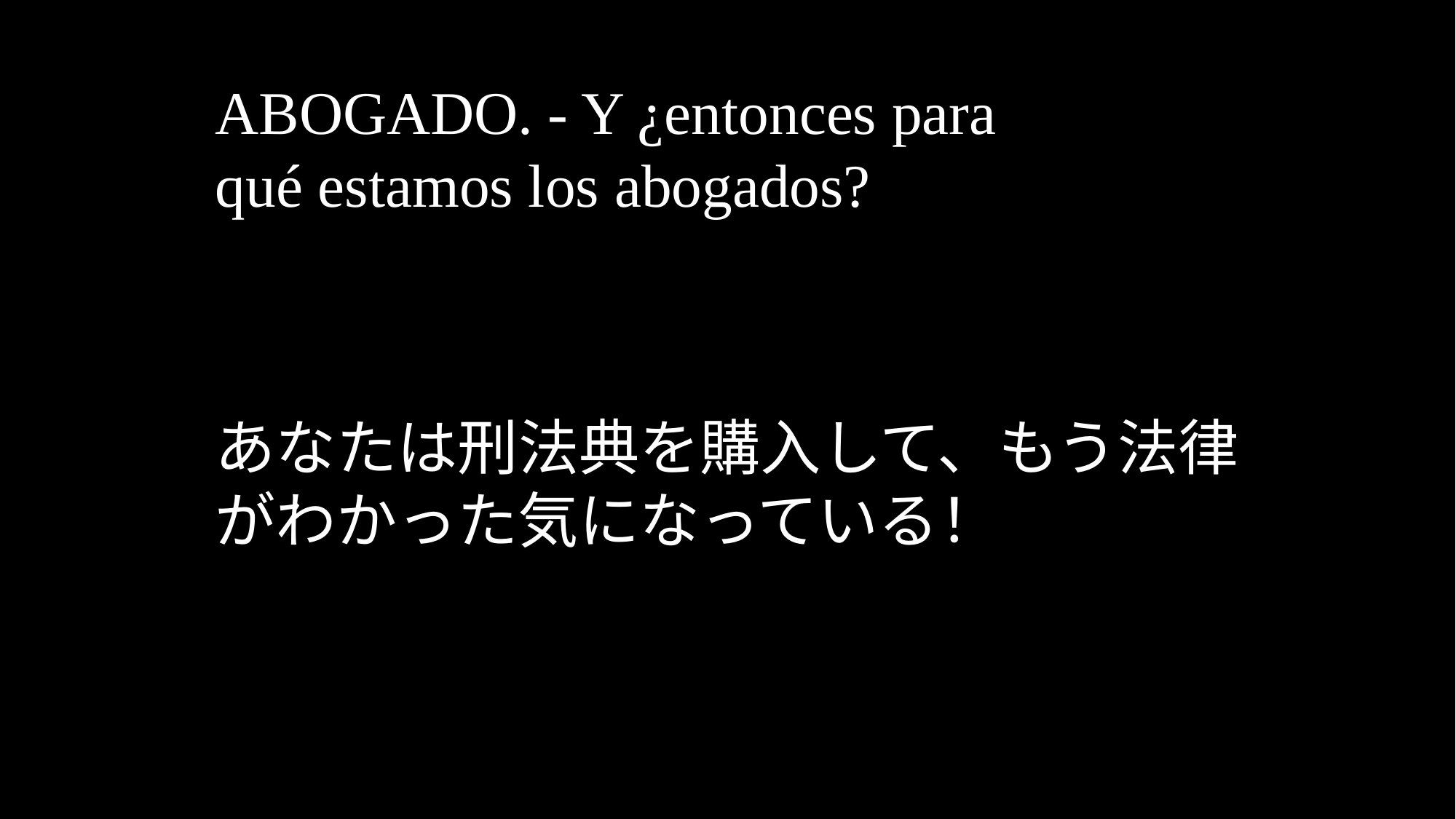

ABOGADO. - Y ¿entonces para qué estamos los abogados?

あなたは刑法典を購入して、もう法律がわかった気になっている！